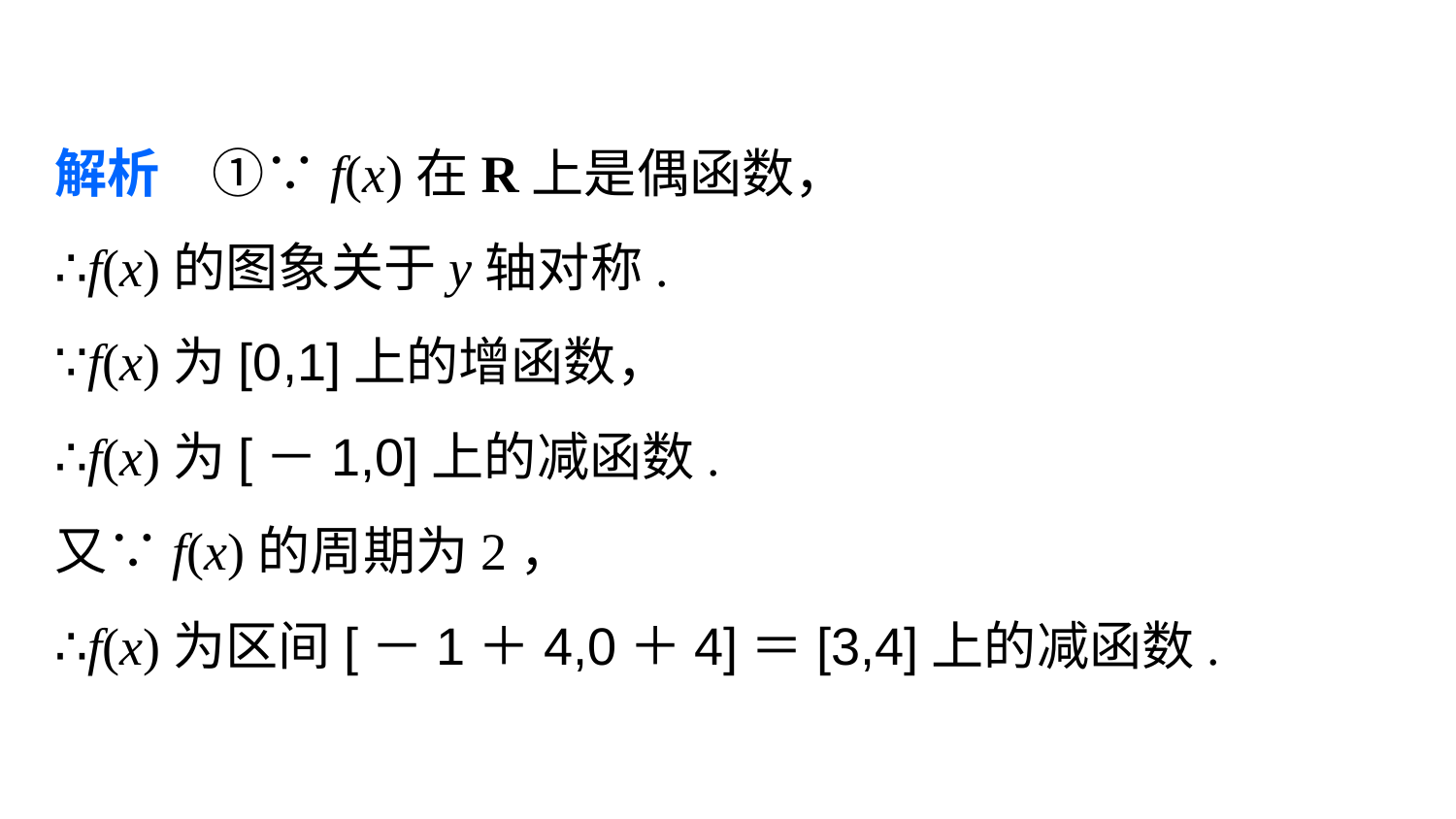

解析　①∵f(x)在R上是偶函数，
∴f(x)的图象关于y轴对称.
∵f(x)为[0,1]上的增函数，
∴f(x)为[－1,0]上的减函数.
又∵f(x)的周期为2，
∴f(x)为区间[－1＋4,0＋4]＝[3,4]上的减函数.